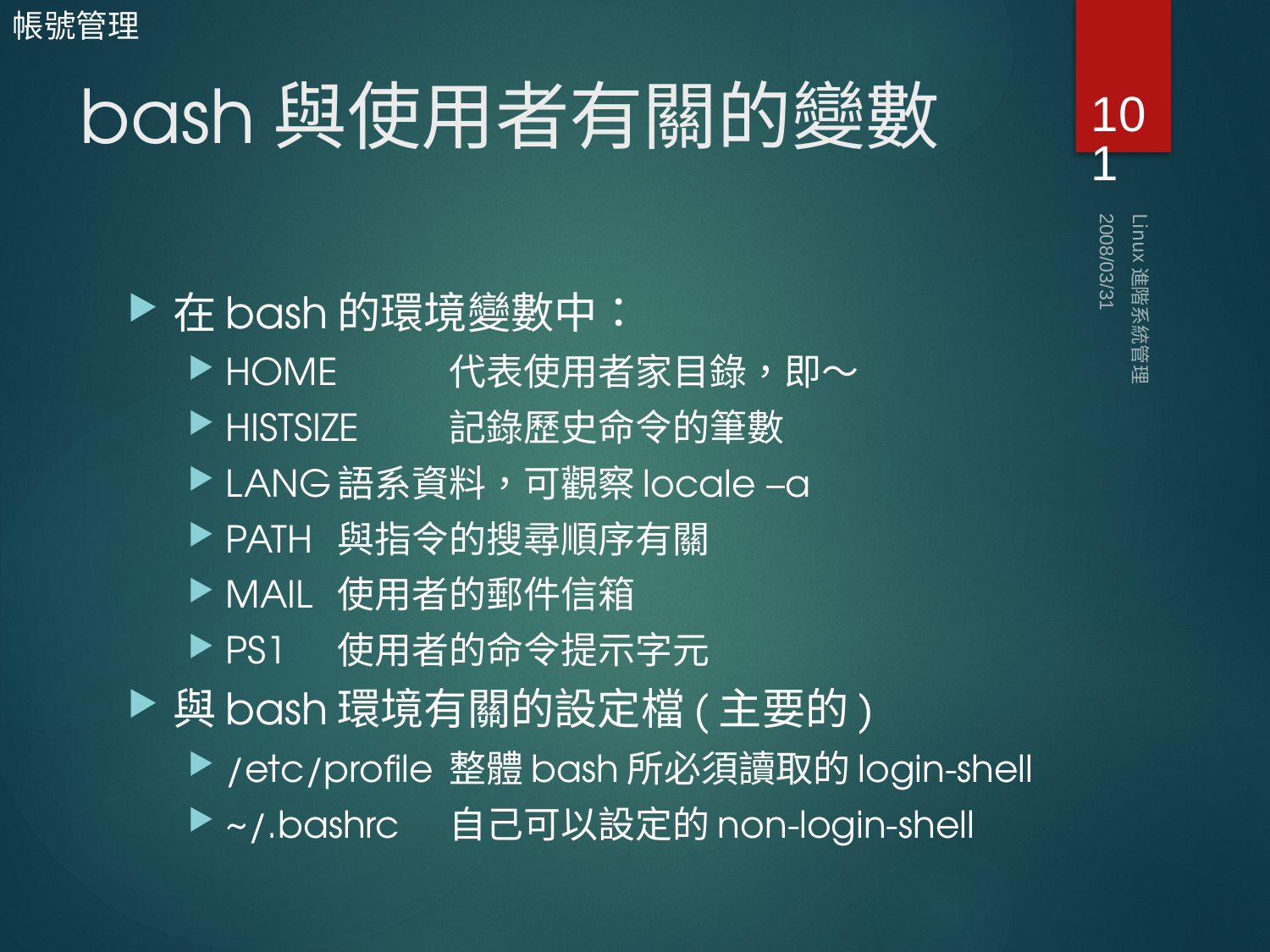

帳號管理
101
# bash與使用者有關的變數
2008/03/31
在bash的環境變數中：
HOME	代表使用者家目錄，即～
HISTSIZE	記錄歷史命令的筆數
LANG		語系資料，可觀察locale –a
PATH		與指令的搜尋順序有關
MAIL		使用者的郵件信箱
PS1		使用者的命令提示字元
與bash環境有關的設定檔(主要的)
/etc/profile	整體bash所必須讀取的login-shell
~/.bashrc	自己可以設定的non-login-shell
Linux 進階系統管理